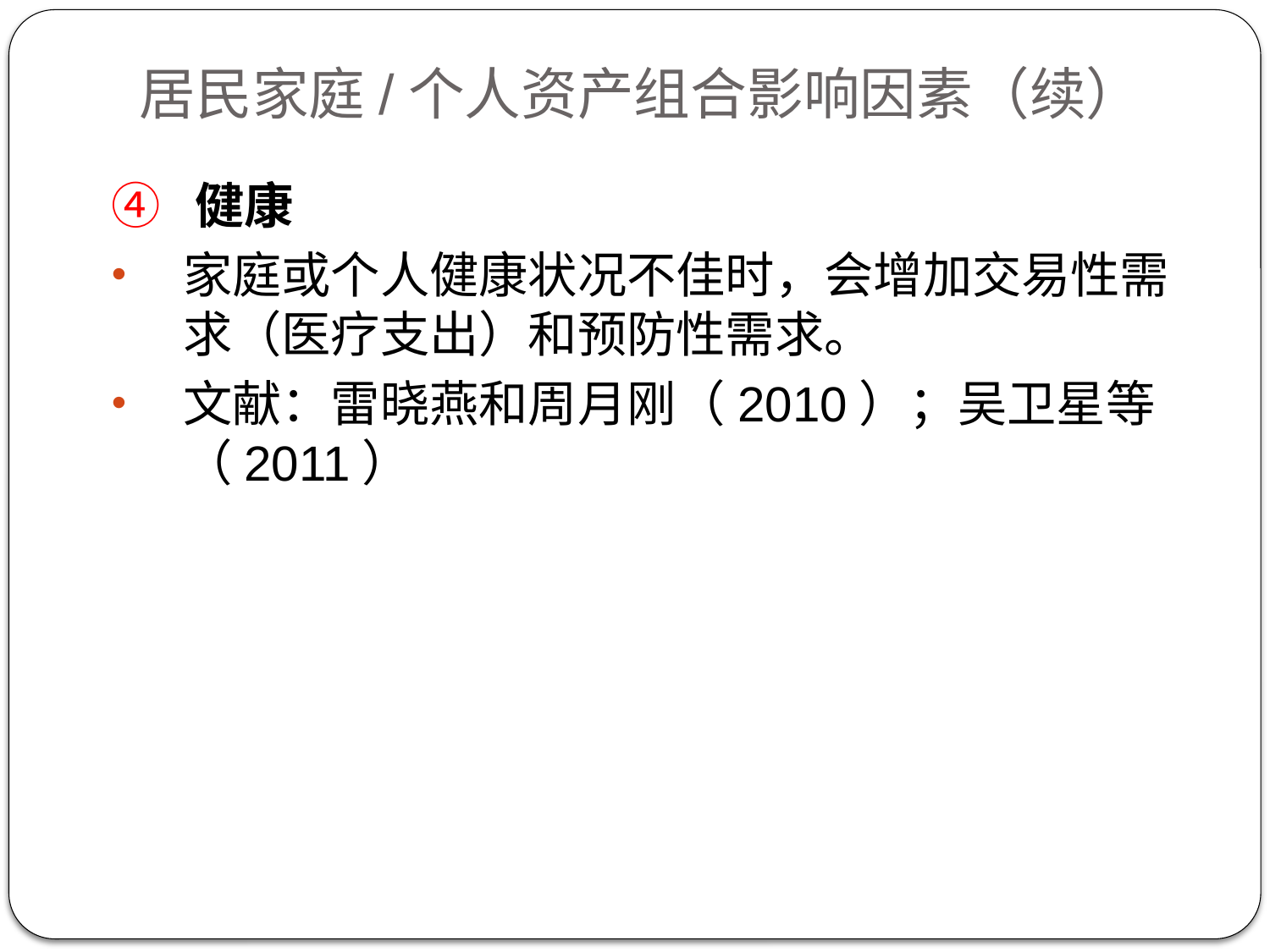

# 居民家庭/个人资产组合影响因素（续）
④  健康
家庭或个人健康状况不佳时，会增加交易性需求（医疗支出）和预防性需求。
文献：雷晓燕和周月刚（2010）；吴卫星等（2011）

11